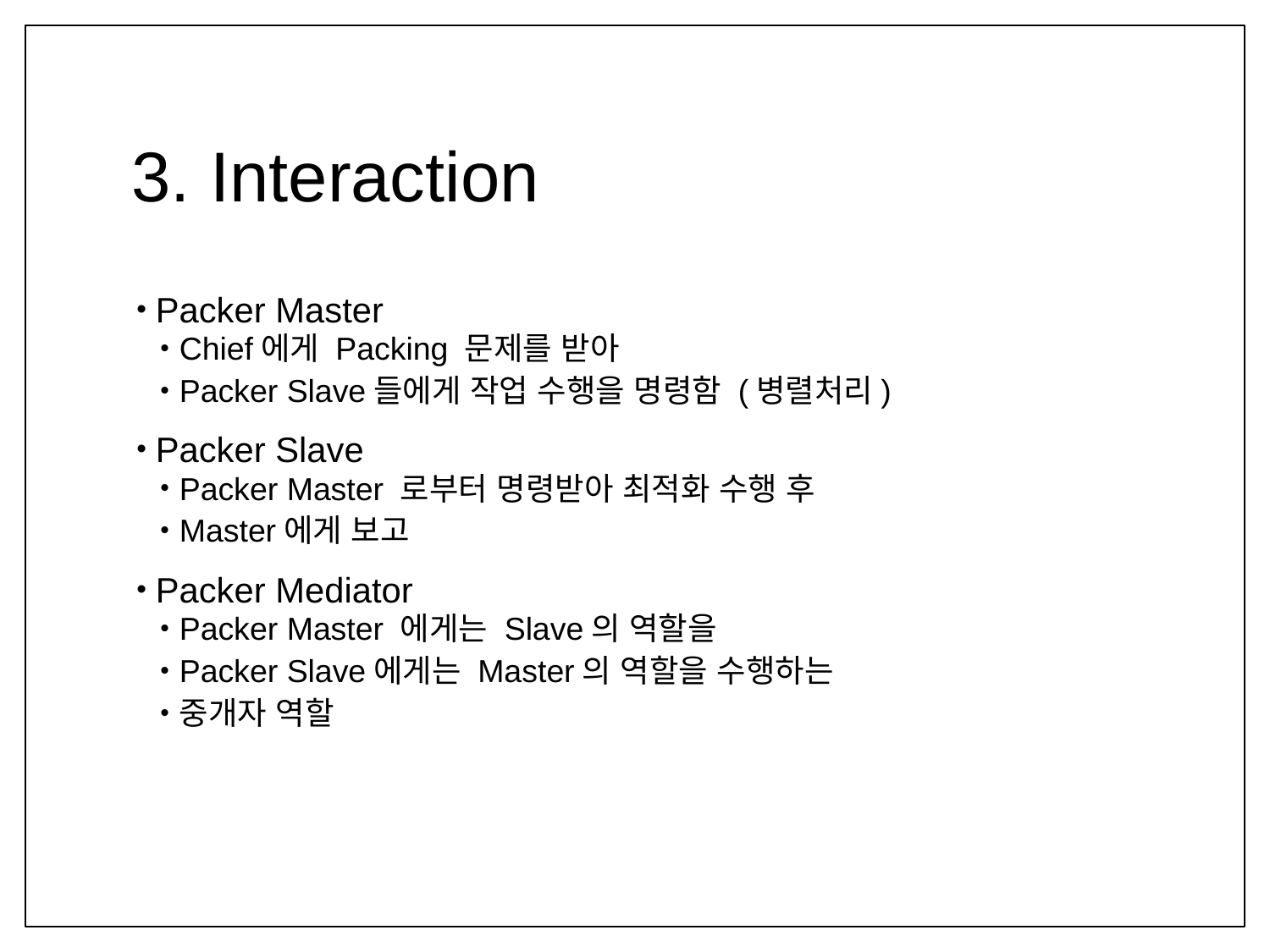

# 3. Interaction
Packer Master
Chief에게 Packing 문제를 받아
Packer Slave들에게 작업 수행을 명령함 (병렬처리)
Packer Slave
Packer Master 로부터 명령받아 최적화 수행 후
Master에게 보고
Packer Mediator
Packer Master 에게는 Slave의 역할을
Packer Slave에게는 Master의 역할을 수행하는
중개자 역할